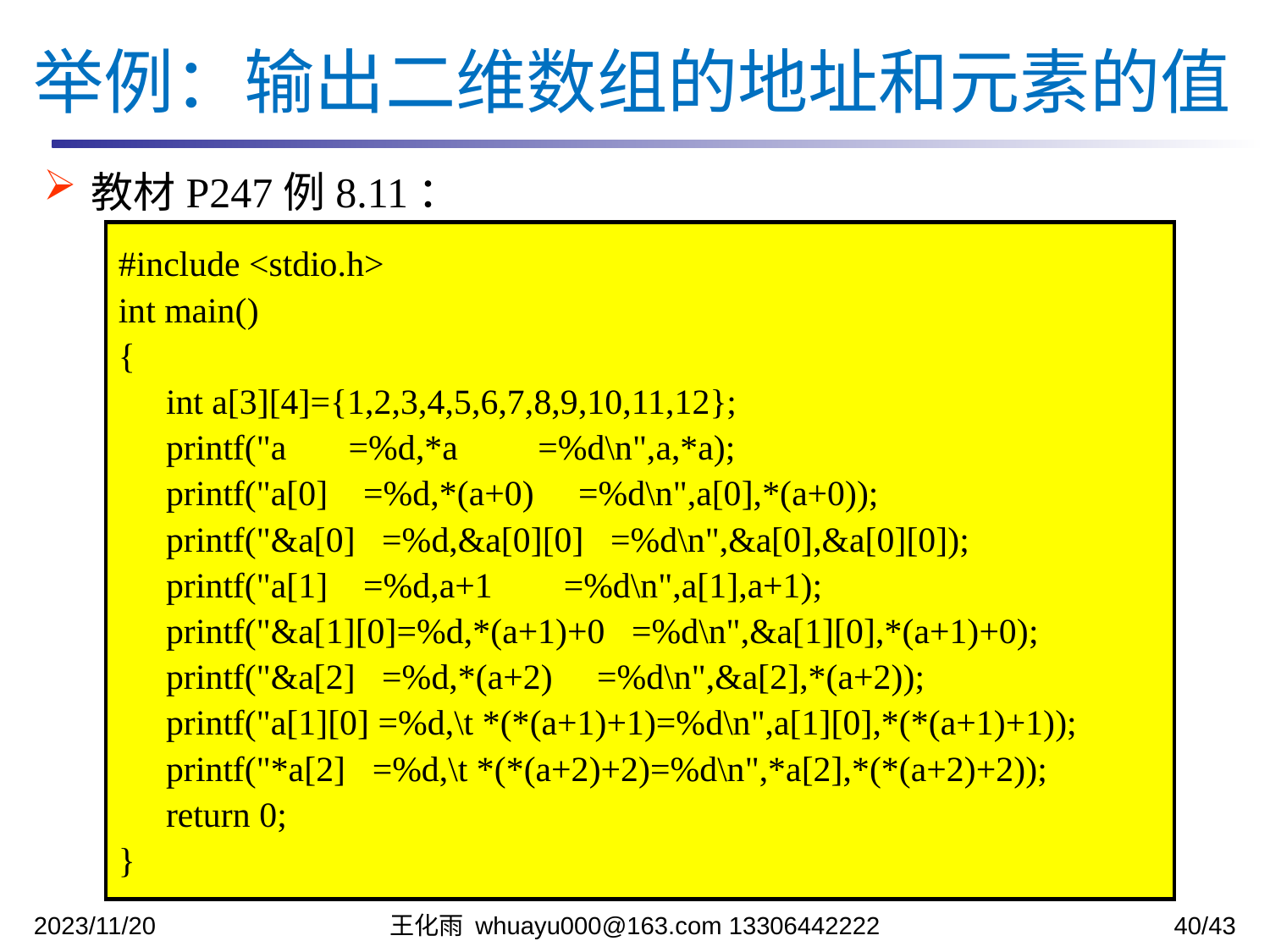

举例：输出二维数组的地址和元素的值
教材P247例8.11：
#include <stdio.h>
int main()
{
	int a[3][4]={1,2,3,4,5,6,7,8,9,10,11,12};
	printf("a       =%d,*a         =%d\n",a,*a);
	printf("a[0]    =%d,*(a+0)     =%d\n",a[0],*(a+0));
	printf("&a[0]   =%d,&a[0][0]   =%d\n",&a[0],&a[0][0]);
	printf("a[1]    =%d,a+1        =%d\n",a[1],a+1);
	printf("&a[1][0]=%d,*(a+1)+0   =%d\n",&a[1][0],*(a+1)+0);
	printf("&a[2]   =%d,*(a+2)     =%d\n",&a[2],*(a+2));
	printf("a[1][0] =%d,\t *(*(a+1)+1)=%d\n",a[1][0],*(*(a+1)+1));
	printf("*a[2]   =%d,\t *(*(a+2)+2)=%d\n",*a[2],*(*(a+2)+2));
	return 0;
}
2023/11/20
王化雨 whuayu000@163.com 13306442222
40/43